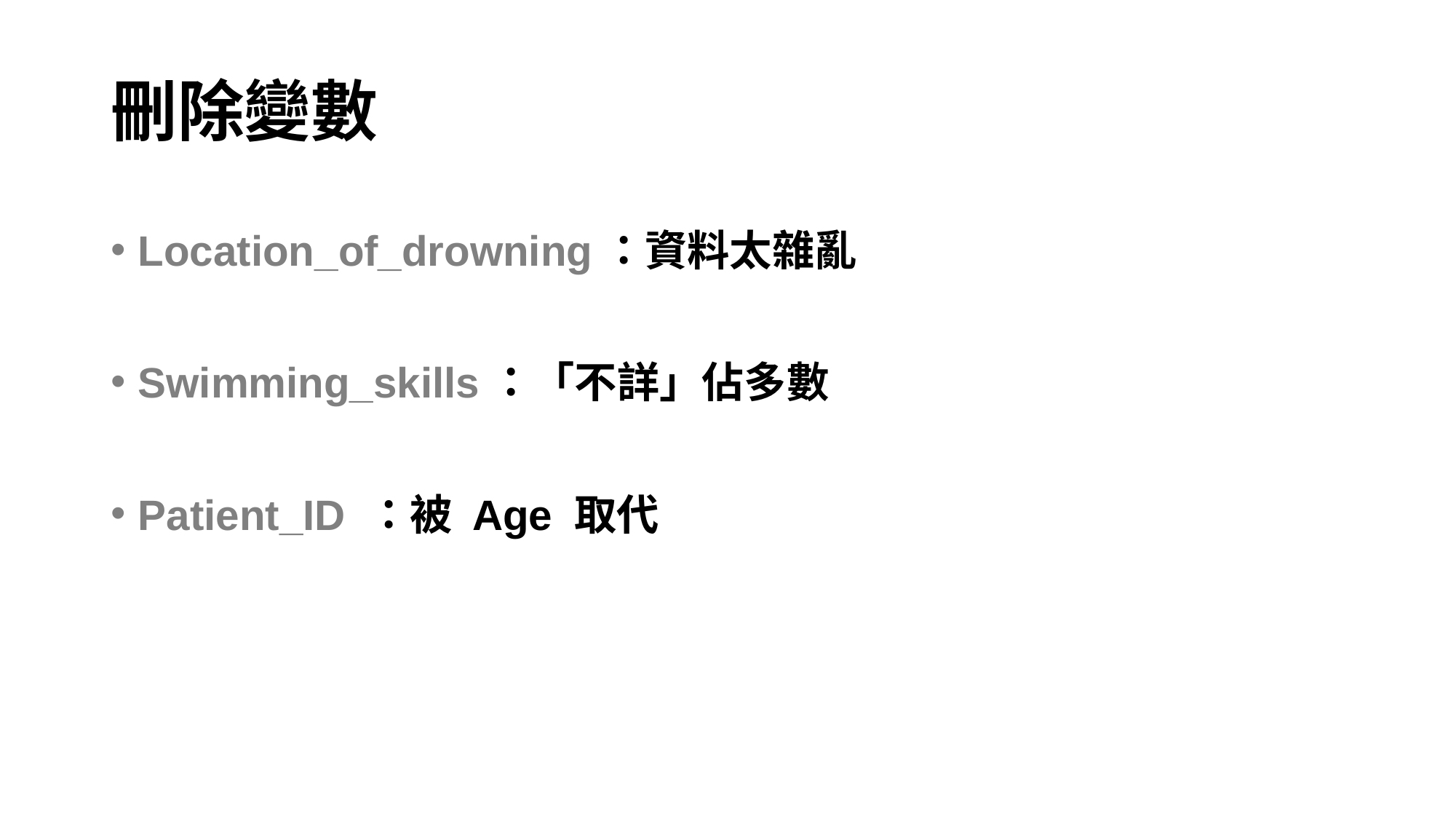

# 刪除變數
Location_of_drowning：資料太雜亂

Swimming_skills：「不詳」佔多數

Patient_ID ：被 Age 取代